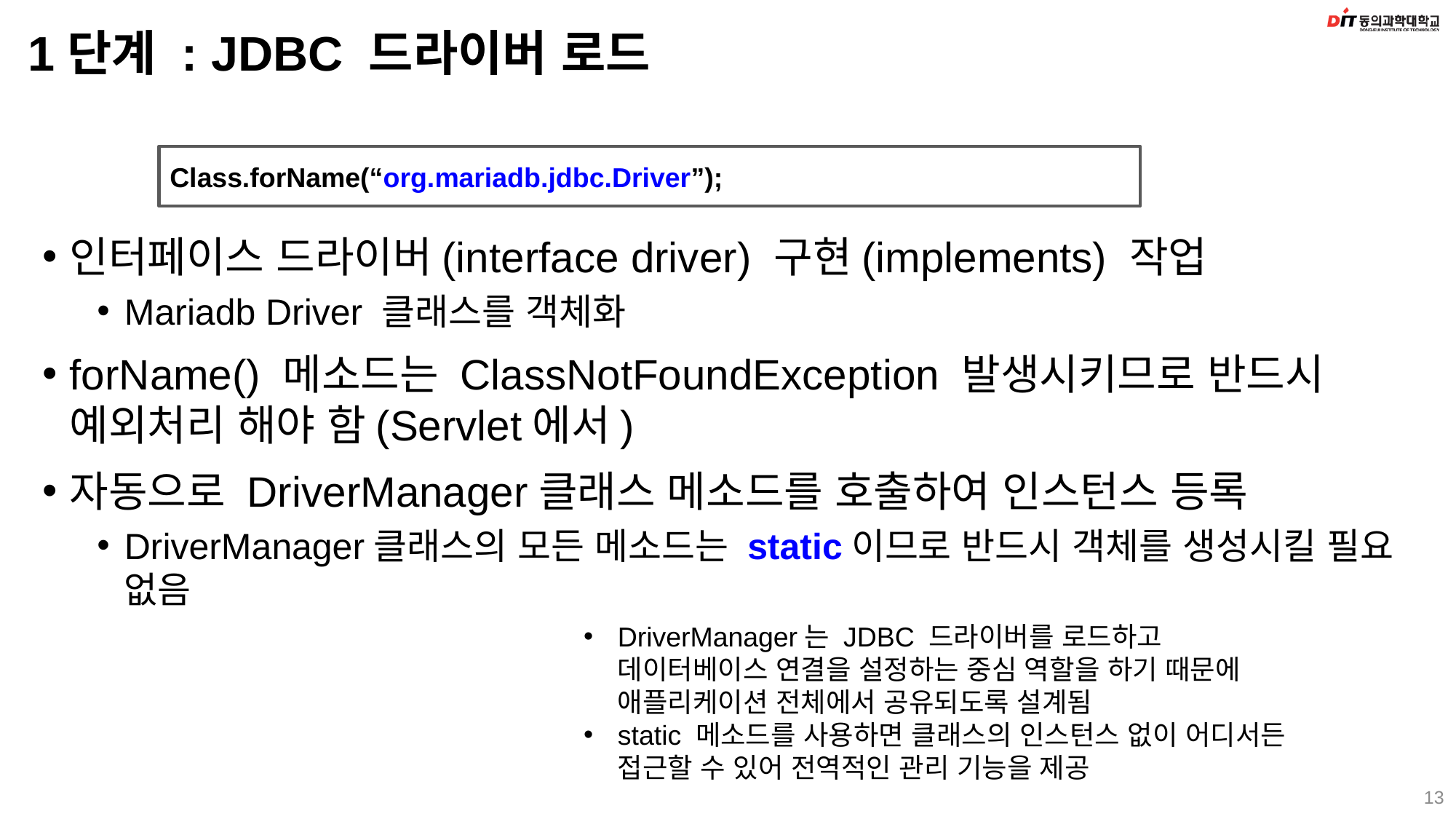

# 1단계 : JDBC 드라이버 로드
Class.forName(“org.mariadb.jdbc.Driver”);
인터페이스 드라이버(interface driver) 구현(implements) 작업
Mariadb Driver 클래스를 객체화
forName() 메소드는 ClassNotFoundException 발생시키므로 반드시 예외처리 해야 함(Servlet에서)
자동으로 DriverManager클래스 메소드를 호출하여 인스턴스 등록
DriverManager클래스의 모든 메소드는 static이므로 반드시 객체를 생성시킬 필요 없음

DriverManager는 JDBC 드라이버를 로드하고 데이터베이스 연결을 설정하는 중심 역할을 하기 때문에 애플리케이션 전체에서 공유되도록 설계됨
static 메소드를 사용하면 클래스의 인스턴스 없이 어디서든 접근할 수 있어 전역적인 관리 기능을 제공
13